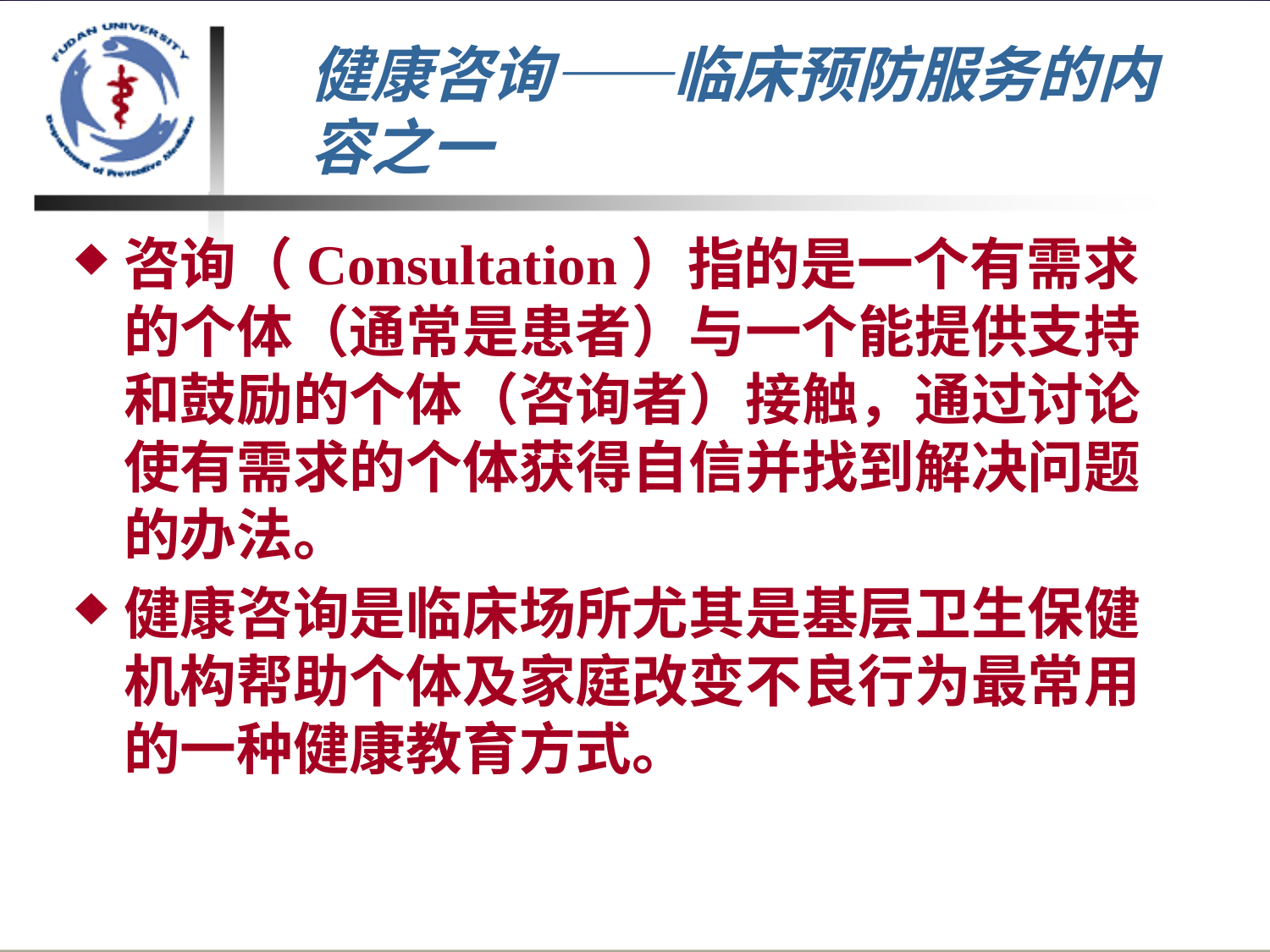

# 健康咨询——临床预防服务的内容之一
咨询（Consultation）指的是一个有需求的个体（通常是患者）与一个能提供支持和鼓励的个体（咨询者）接触，通过讨论使有需求的个体获得自信并找到解决问题的办法。
健康咨询是临床场所尤其是基层卫生保健机构帮助个体及家庭改变不良行为最常用的一种健康教育方式。